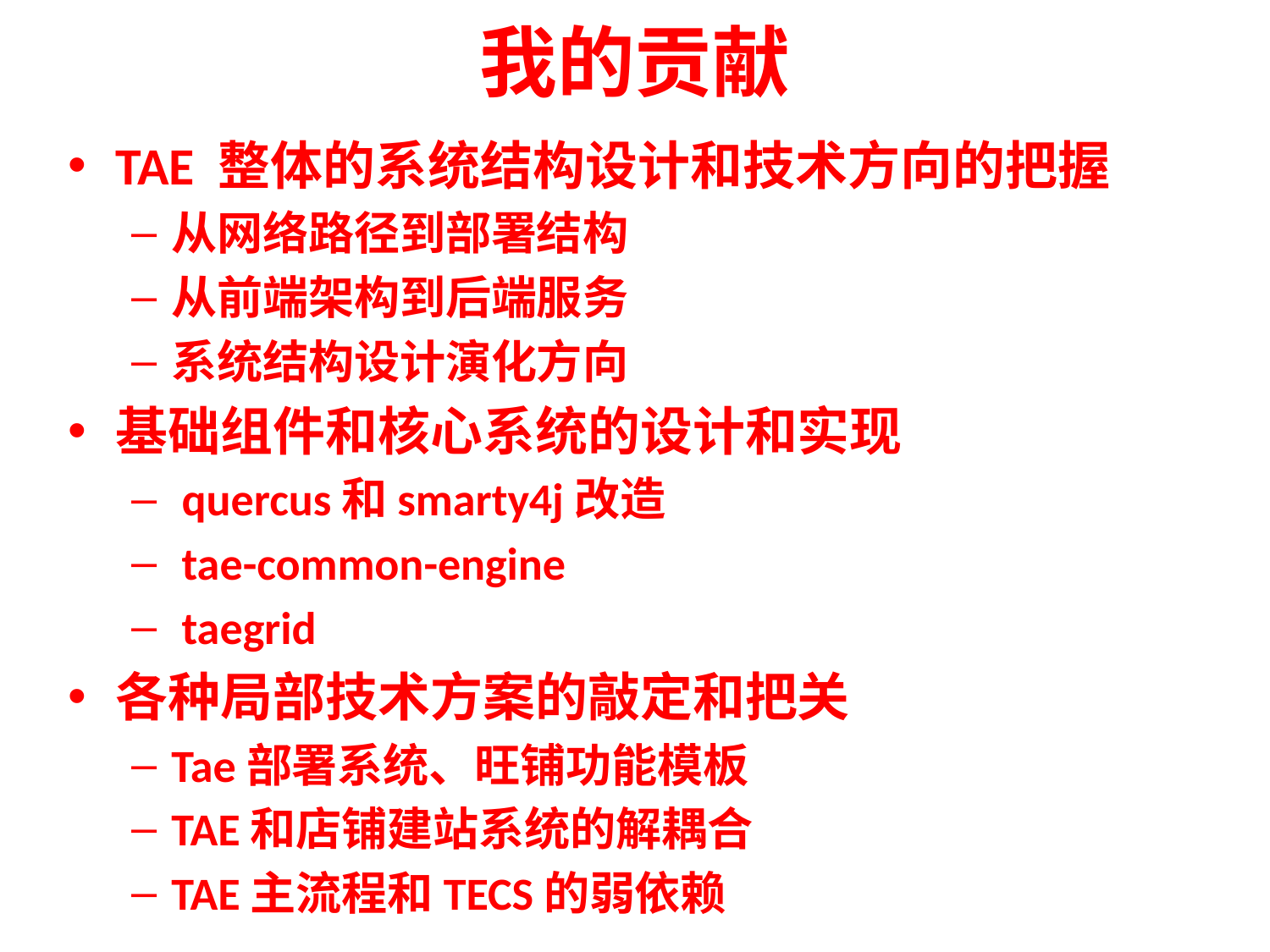

# 我的贡献
TAE 整体的系统结构设计和技术方向的把握
从网络路径到部署结构
从前端架构到后端服务
系统结构设计演化方向
基础组件和核心系统的设计和实现
 quercus和smarty4j改造
 tae-common-engine
 taegrid
各种局部技术方案的敲定和把关
Tae部署系统、旺铺功能模板
TAE和店铺建站系统的解耦合
TAE主流程和TECS的弱依赖